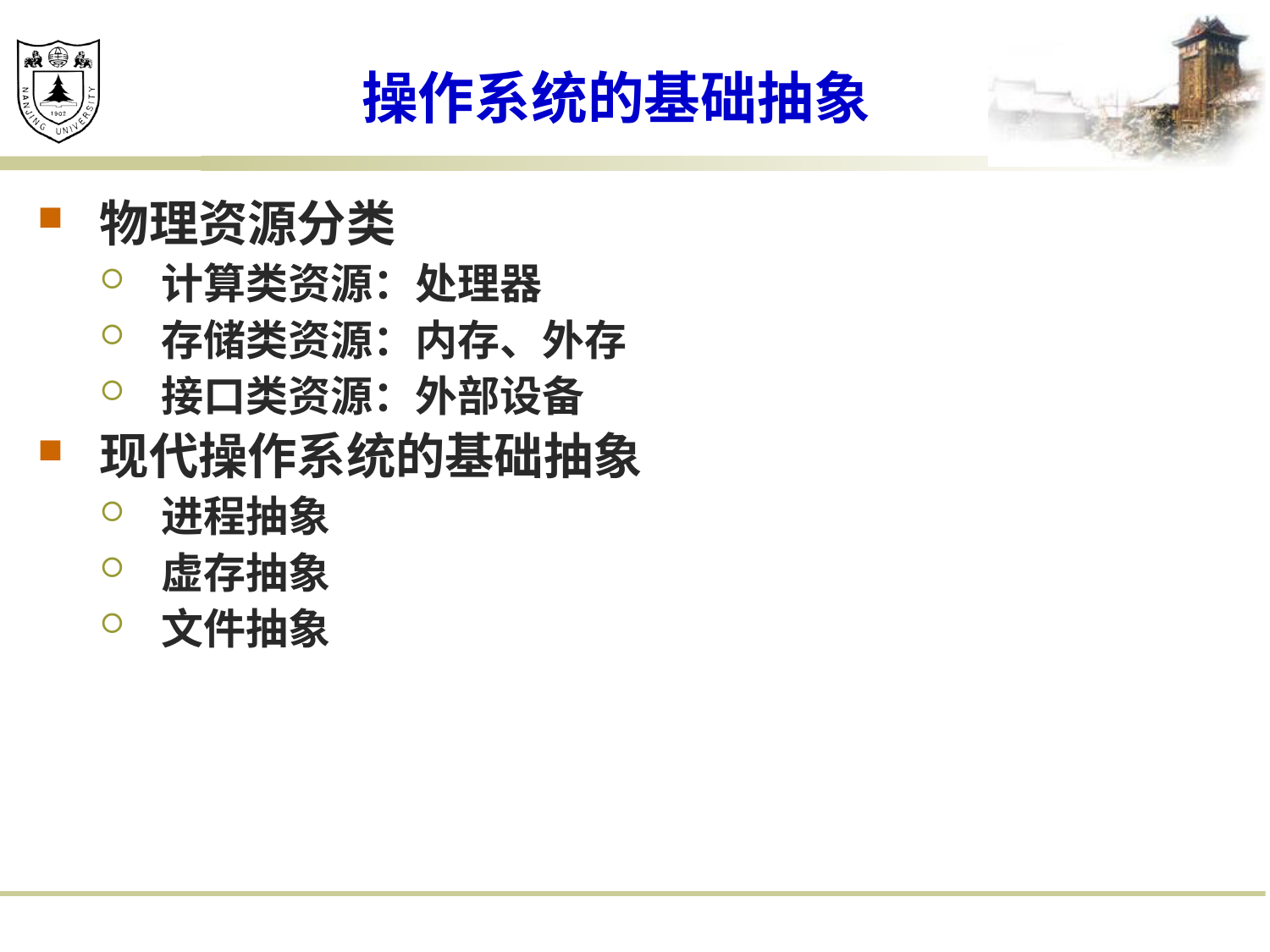

# 操作系统的基础抽象
物理资源分类
计算类资源：处理器
存储类资源：内存、外存
接口类资源：外部设备
现代操作系统的基础抽象
进程抽象
虚存抽象
文件抽象
19